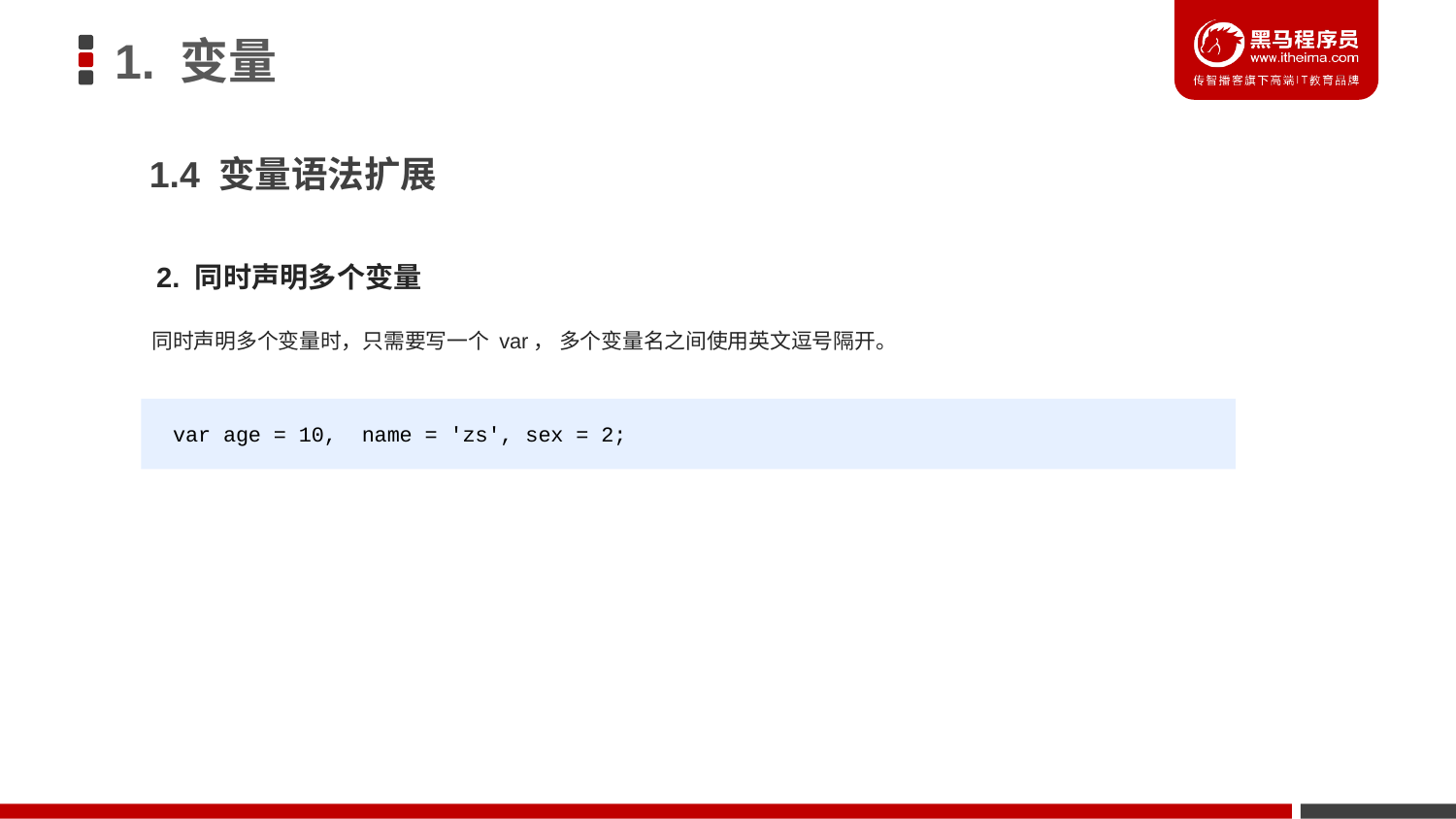

# 1. 变量
1.4 变量语法扩展
2. 同时声明多个变量
同时声明多个变量时，只需要写一个 var， 多个变量名之间使用英文逗号隔开。
var age = 10,  name = 'zs', sex = 2;